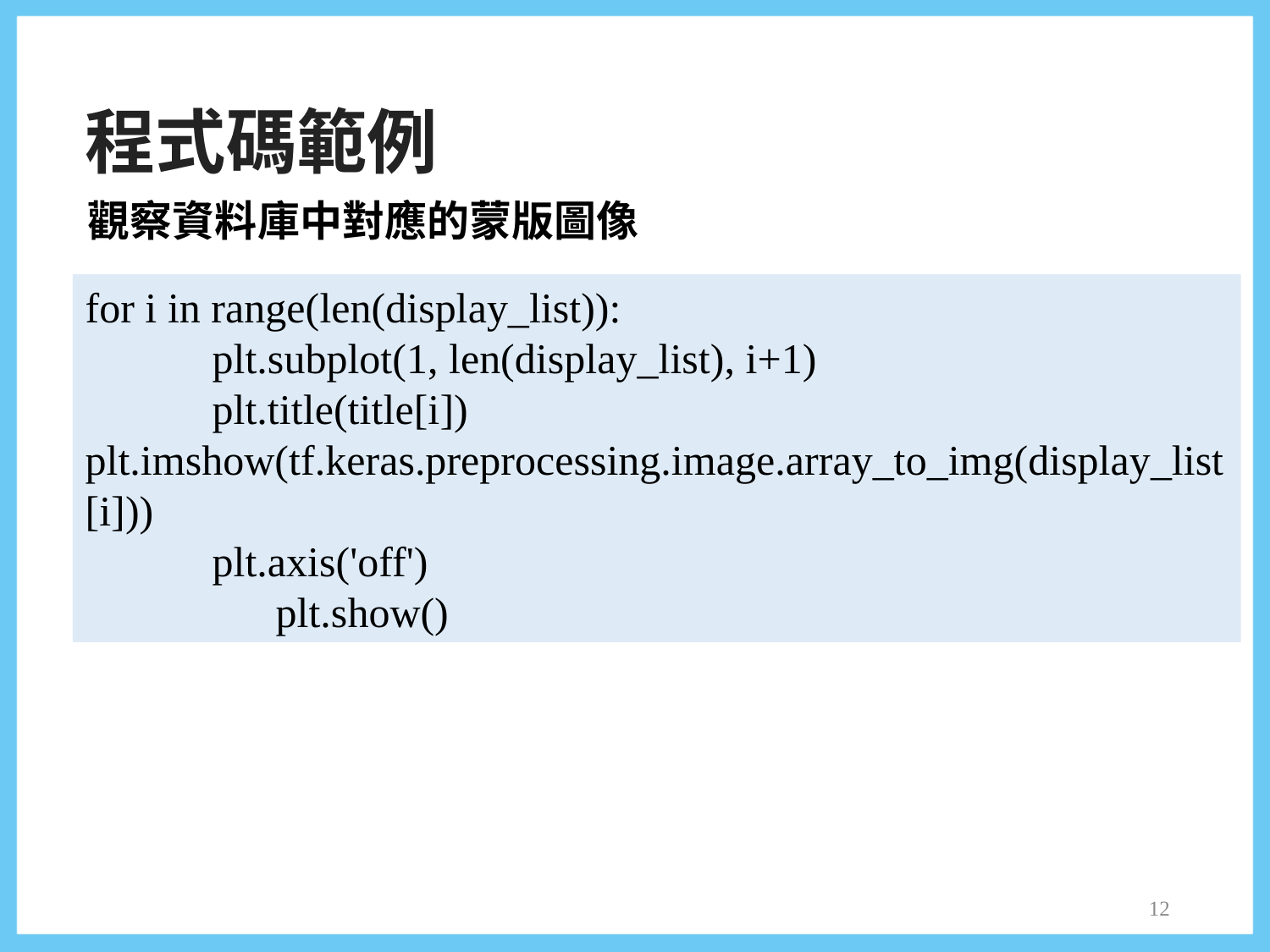

程式碼範例
觀察資料庫中對應的蒙版圖像
for i in range(len(display_list)):
	plt.subplot(1, len(display_list), i+1)
      plt.title(title[i])
plt.imshow(tf.keras.preprocessing.image.array_to_img(display_list[i]))
	plt.axis('off')
	plt.show()
12